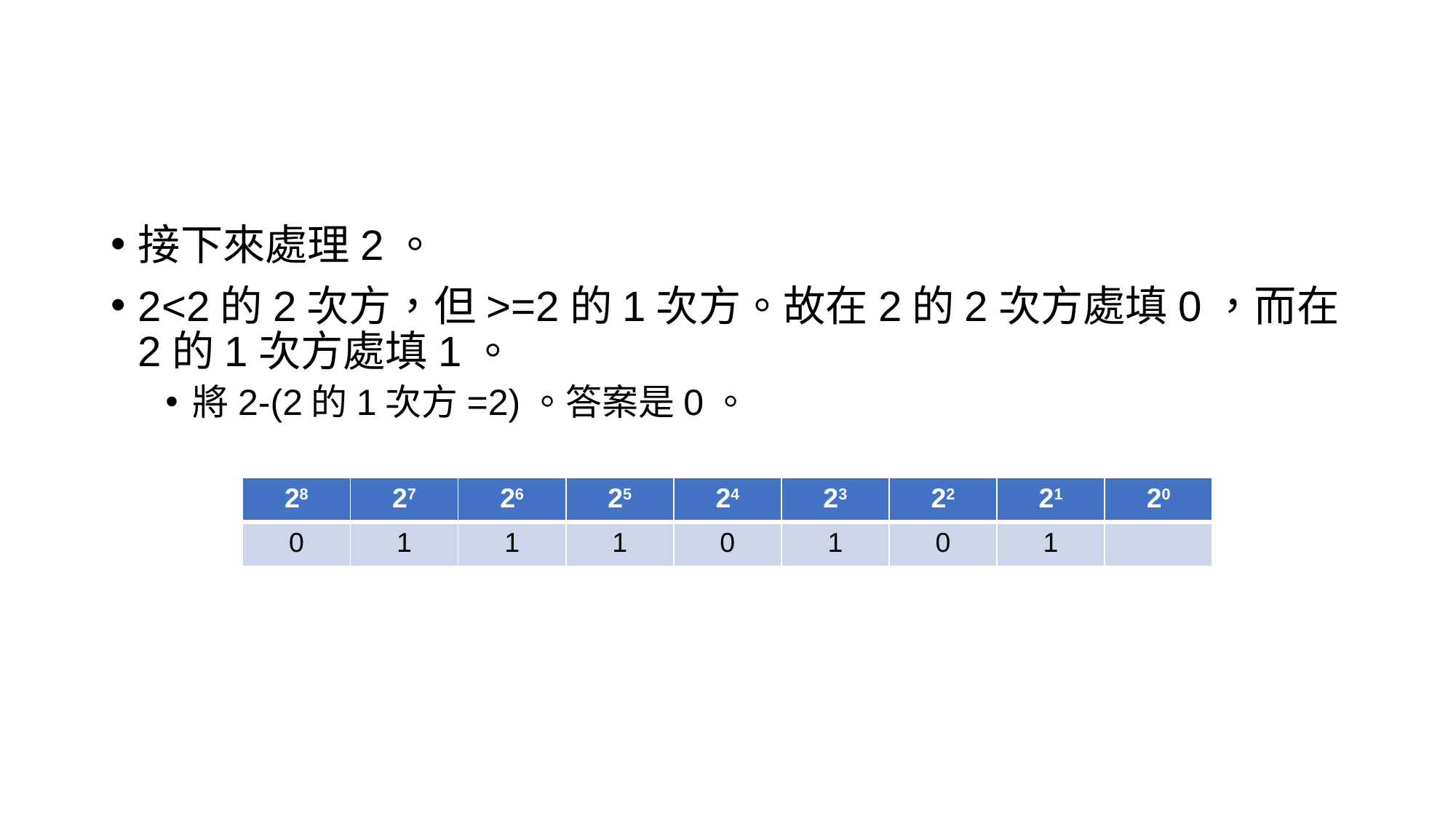

#
接下來處理2。
2<2的2次方，但>=2的1次方。故在2的2次方處填0，而在2的1次方處填1。
將2-(2的1次方=2)。答案是0。
| 28 | 27 | 26 | 25 | 24 | 23 | 22 | 21 | 20 |
| --- | --- | --- | --- | --- | --- | --- | --- | --- |
| 0 | 1 | 1 | 1 | 0 | 1 | 0 | 1 |  |